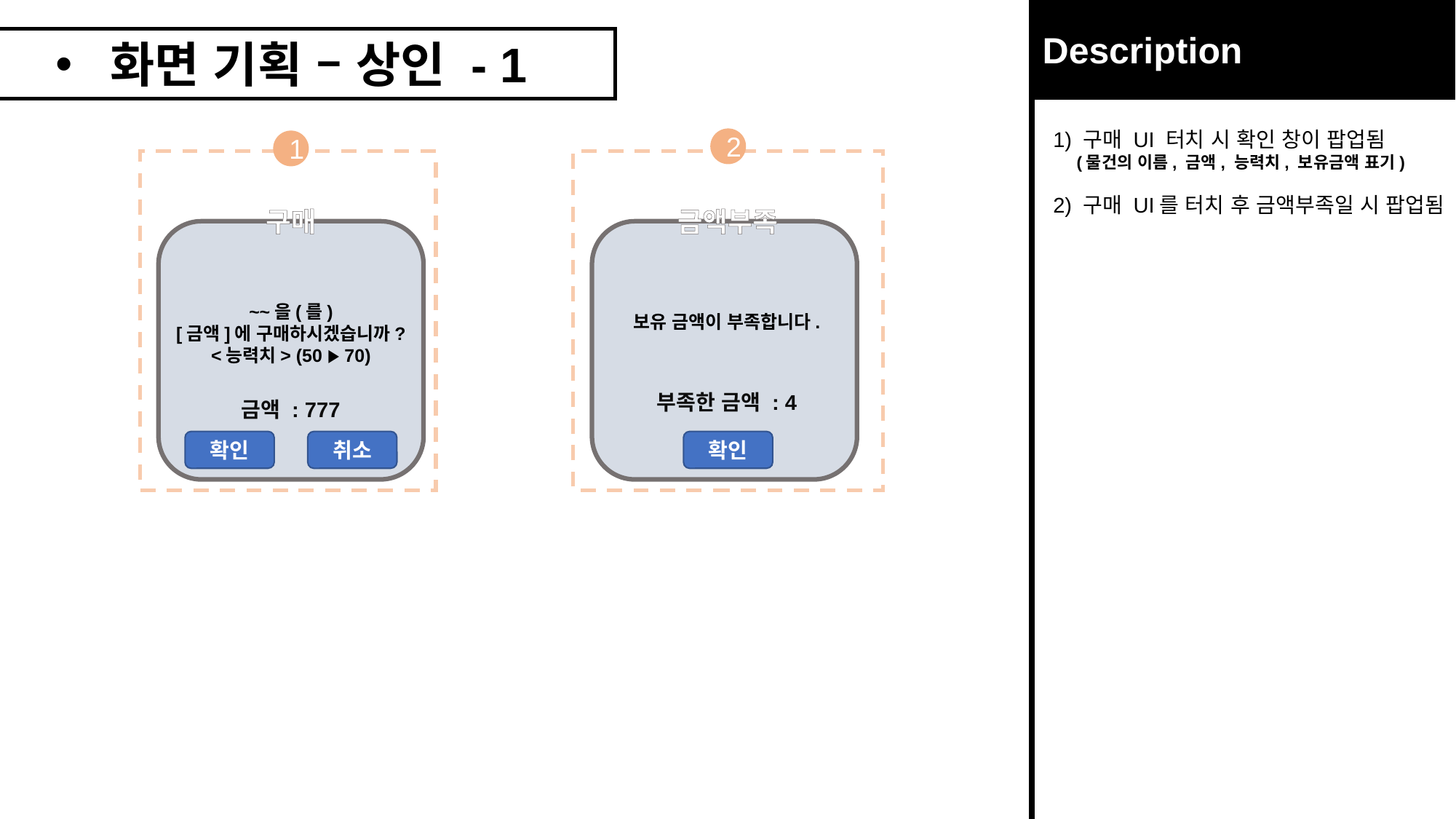

Description

화면 기획 – 상인 - 1
1) 구매 UI 터치 시 확인 창이 팝업됨
     (물건의 이름, 금액, 능력치, 보유금액 표기)

2) 구매 UI를 터치 후 금액부족일 시 팝업됨
2
1

구매
금액부족

~~을(를)
[금액]에 구매하시겠습니까?
<능력치> (50 ▶ 70)

보유 금액이 부족합니다.
부족한 금액 : 4
금액 : 777
확인
취소
확인